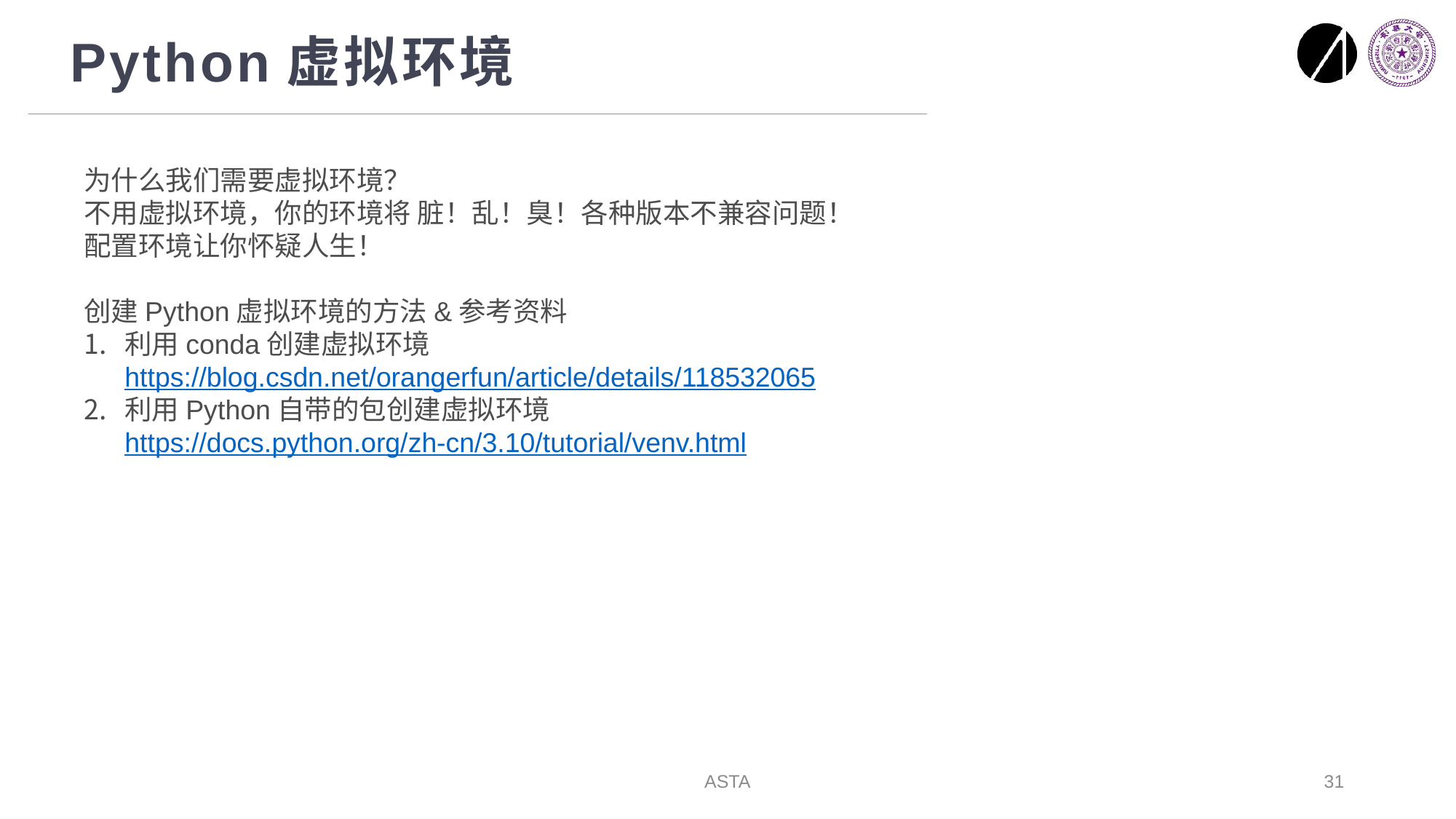

# Python虚拟环境
为什么我们需要虚拟环境？
不用虚拟环境，你的环境将 脏！乱！臭！各种版本不兼容问题！配置环境让你怀疑人生！

创建Python虚拟环境的方法&参考资料
利用conda创建虚拟环境https://blog.csdn.net/orangerfun/article/details/118532065
利用Python自带的包创建虚拟环境https://docs.python.org/zh-cn/3.10/tutorial/venv.html

ASTA
31